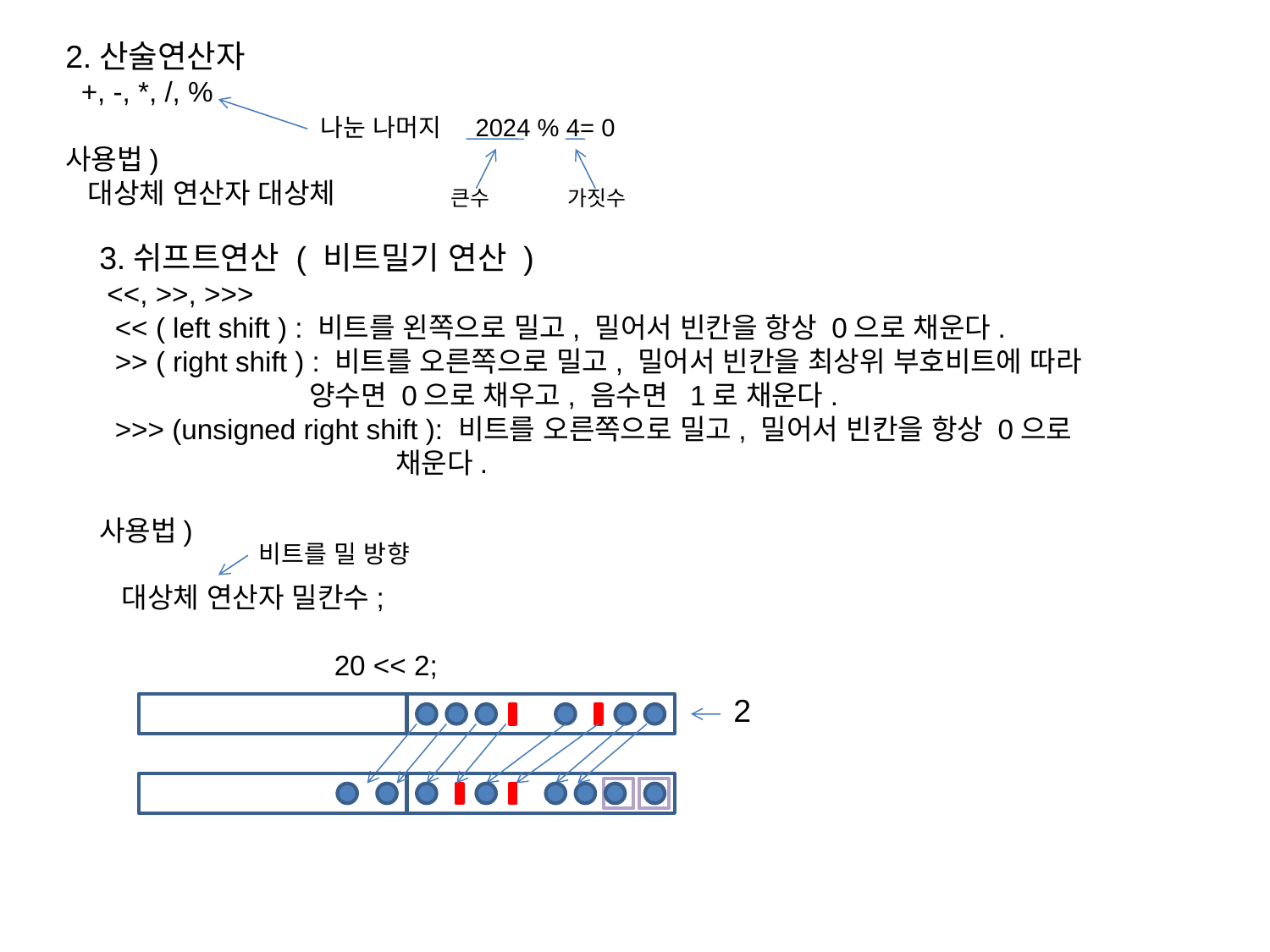

2.산술연산자
  +, -, *, /, %

사용법)
  대상체 연산자 대상체
나눈 나머지    2024 % 4= 0
큰수
가짓수
3.쉬프트연산 ( 비트밀기 연산 )
 <<, >>, >>>
  << ( left shift ) : 비트를 왼쪽으로 밀고, 밀어서 빈칸을 항상 0으로 채운다.
  >> ( right shift ) : 비트를 오른쪽으로 밀고, 밀어서 빈칸을 최상위 부호비트에 따라
                          양수면 0으로 채우고, 음수면  1로 채운다.
  >>> (unsigned right shift ): 비트를 오른쪽으로 밀고, 밀어서 빈칸을 항상 0으로
                                     채운다.

사용법)

  대상체 연산자 밀칸수;

                              20 << 2;
비트를 밀 방향
2